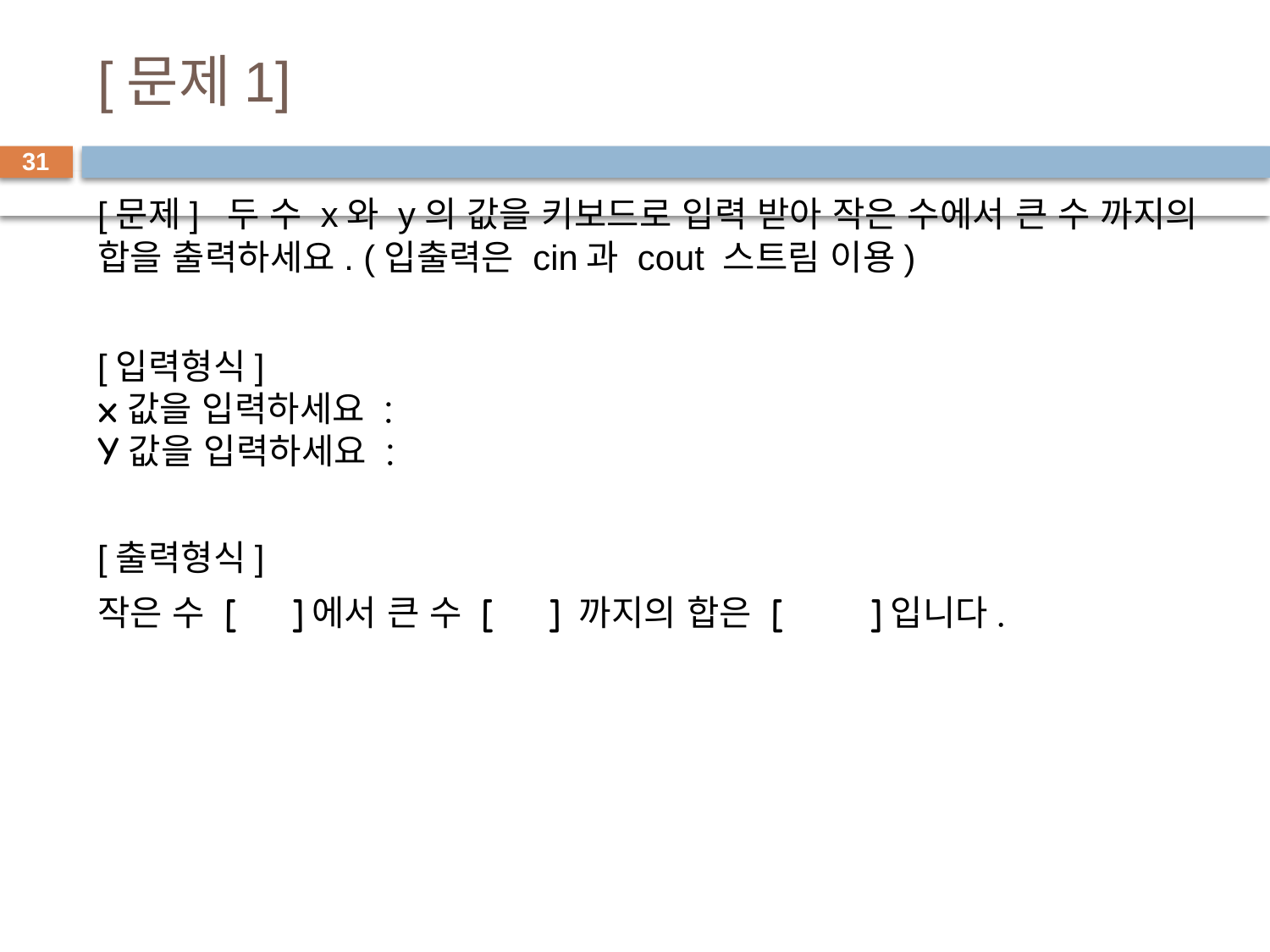

# [문제1]
31
[문제]  두 수 x와 y의 값을 키보드로 입력 받아 작은 수에서 큰 수 까지의 합을 출력하세요. (입출력은 cin과 cout 스트림 이용)

[입력형식]
x값을 입력하세요 :
Y값을 입력하세요 :

[출력형식]
작은 수 [     ]에서 큰 수 [     ] 까지의 합은 [        ]입니다.